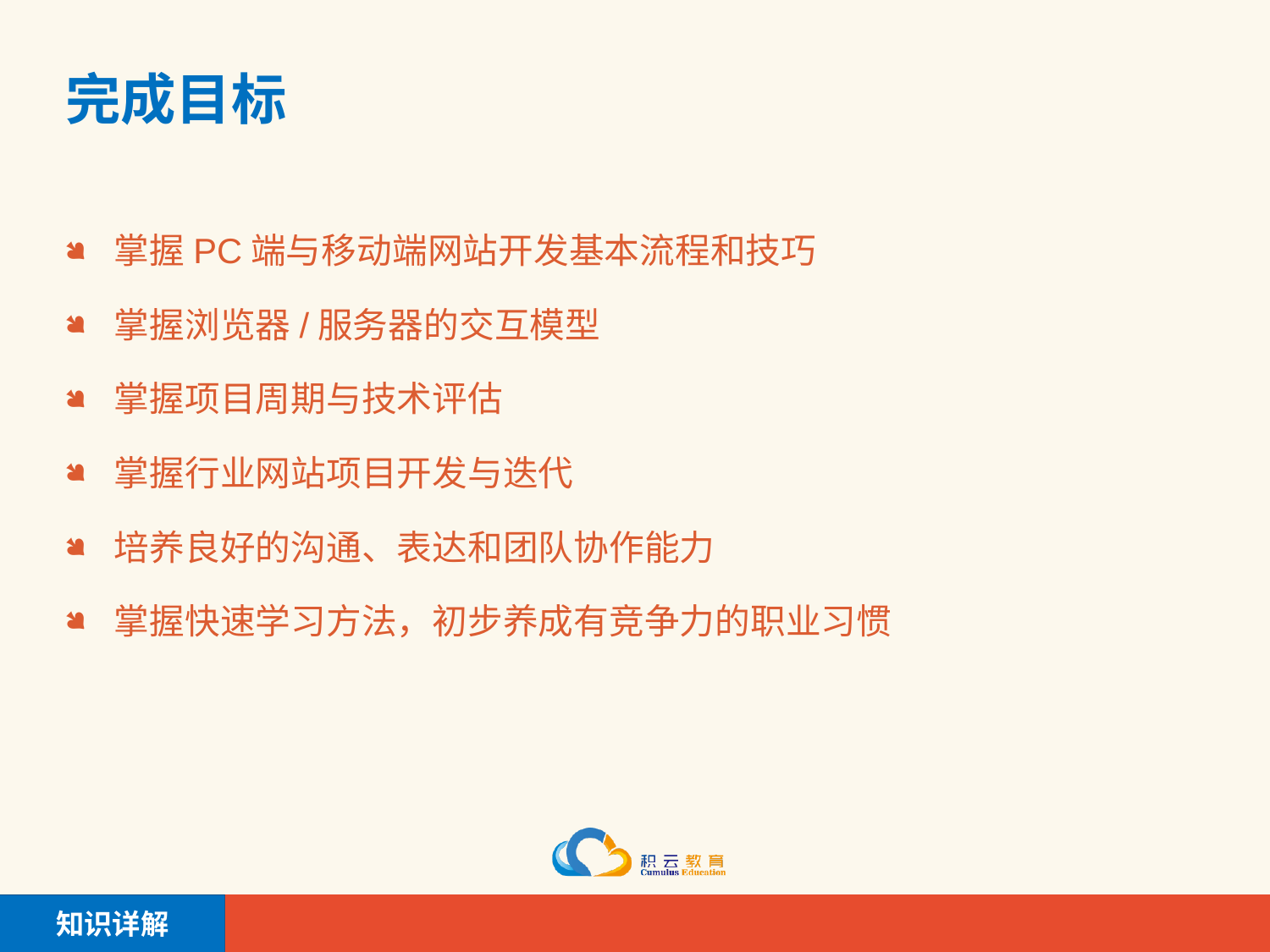

# 完成目标
掌握PC端与移动端网站开发基本流程和技巧
掌握浏览器/服务器的交互模型
掌握项目周期与技术评估
掌握行业网站项目开发与迭代
培养良好的沟通、表达和团队协作能力
掌握快速学习方法，初步养成有竞争力的职业习惯